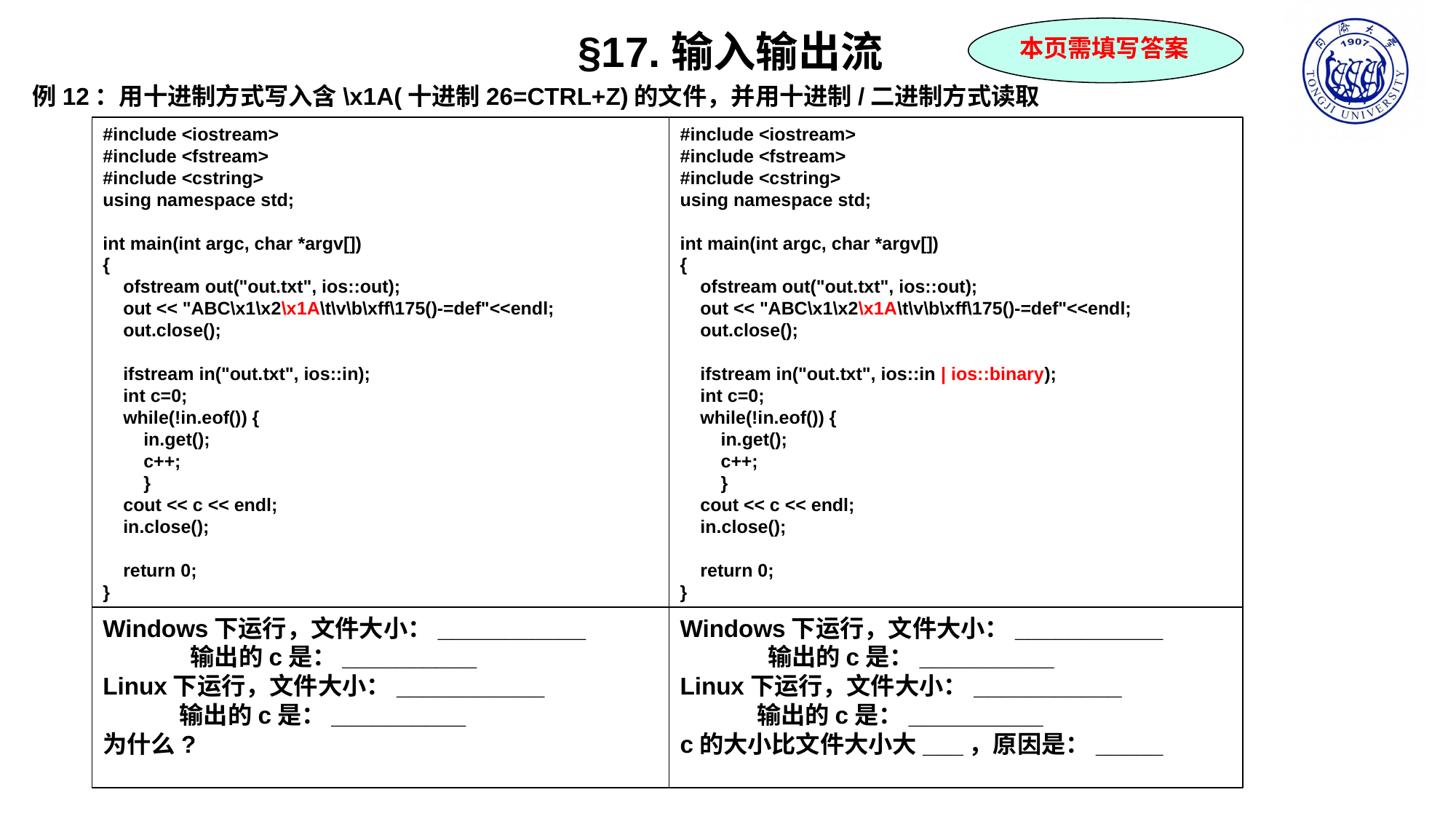

本页需填写答案
§17.输入输出流
例12：用十进制方式写入含\x1A(十进制26=CTRL+Z)的文件，并用十进制/二进制方式读取
#include <iostream>
#include <fstream>
#include <cstring>
using namespace std;

int main(int argc, char *argv[])
{
    ofstream out("out.txt", ios::out);
    out << "ABC\x1\x2\x1A\t\v\b\xff\175()-=def"<<endl;
    out.close();

    ifstream in("out.txt", ios::in);
    int c=0;
    while(!in.eof()) {
        in.get();
        c++;
        }
    cout << c << endl;
    in.close();

    return 0;
}
#include <iostream>
#include <fstream>
#include <cstring>
using namespace std;

int main(int argc, char *argv[])
{
    ofstream out("out.txt", ios::out);
    out << "ABC\x1\x2\x1A\t\v\b\xff\175()-=def"<<endl;
    out.close();

    ifstream in("out.txt", ios::in | ios::binary);
    int c=0;
    while(!in.eof()) {
        in.get();
        c++;
        }
    cout << c << endl;
    in.close();

    return 0;
}
Windows下运行，文件大小：___________
               输出的c是：__________
Linux下运行，文件大小：___________
             输出的c是：__________
为什么?

Windows下运行，文件大小：___________
               输出的c是：__________
Linux下运行，文件大小：___________
             输出的c是：__________
c的大小比文件大小大___，原因是：_____